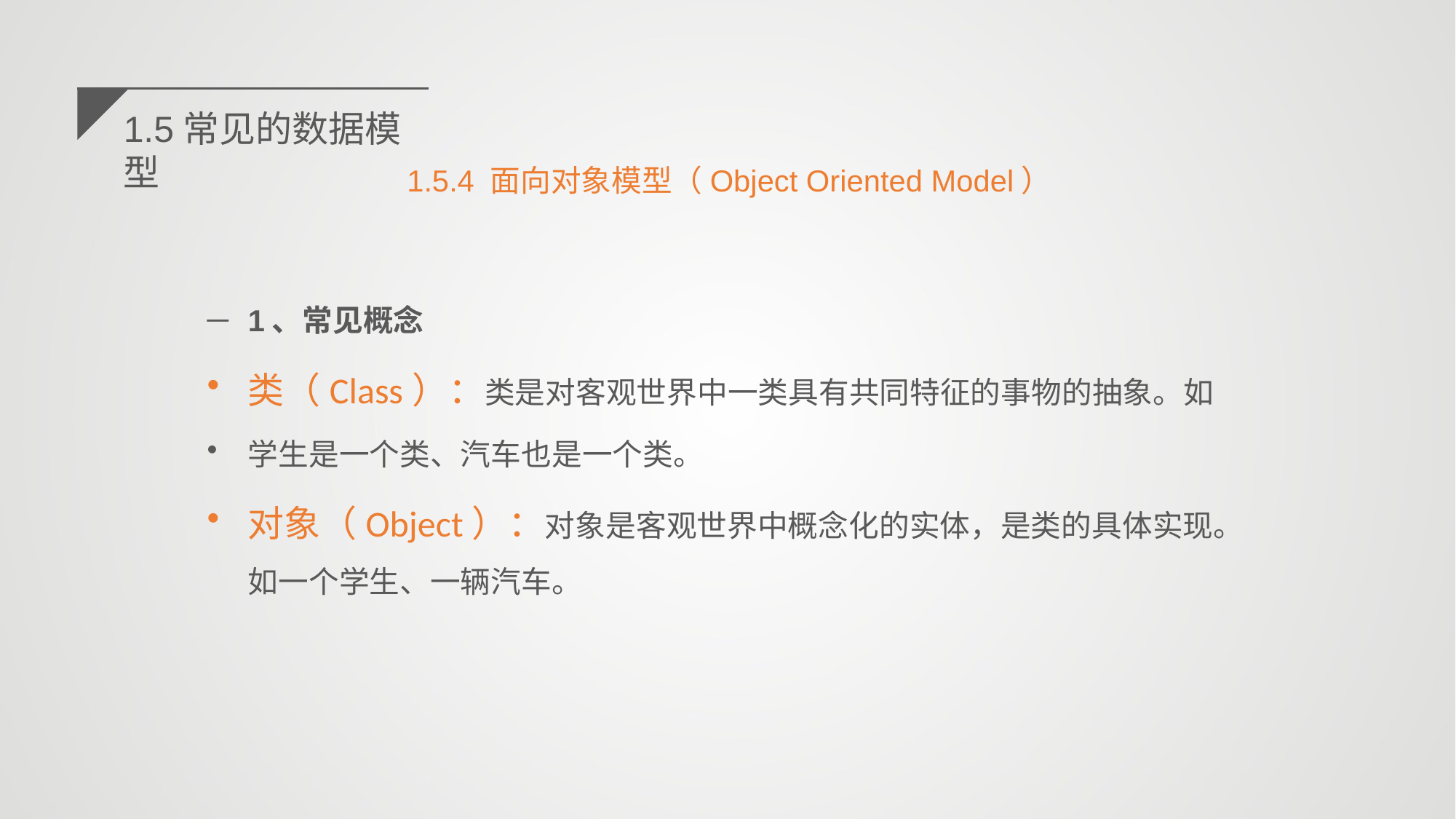

1.5常见的数据模型
1.5.4 面向对象模型（Object Oriented Model）

1、常见概念
类（Class）：类是对客观世界中一类具有共同特征的事物的抽象。如
学生是一个类、汽车也是一个类。
对象（Object）：对象是客观世界中概念化的实体，是类的具体实现。如一个学生、一辆汽车。